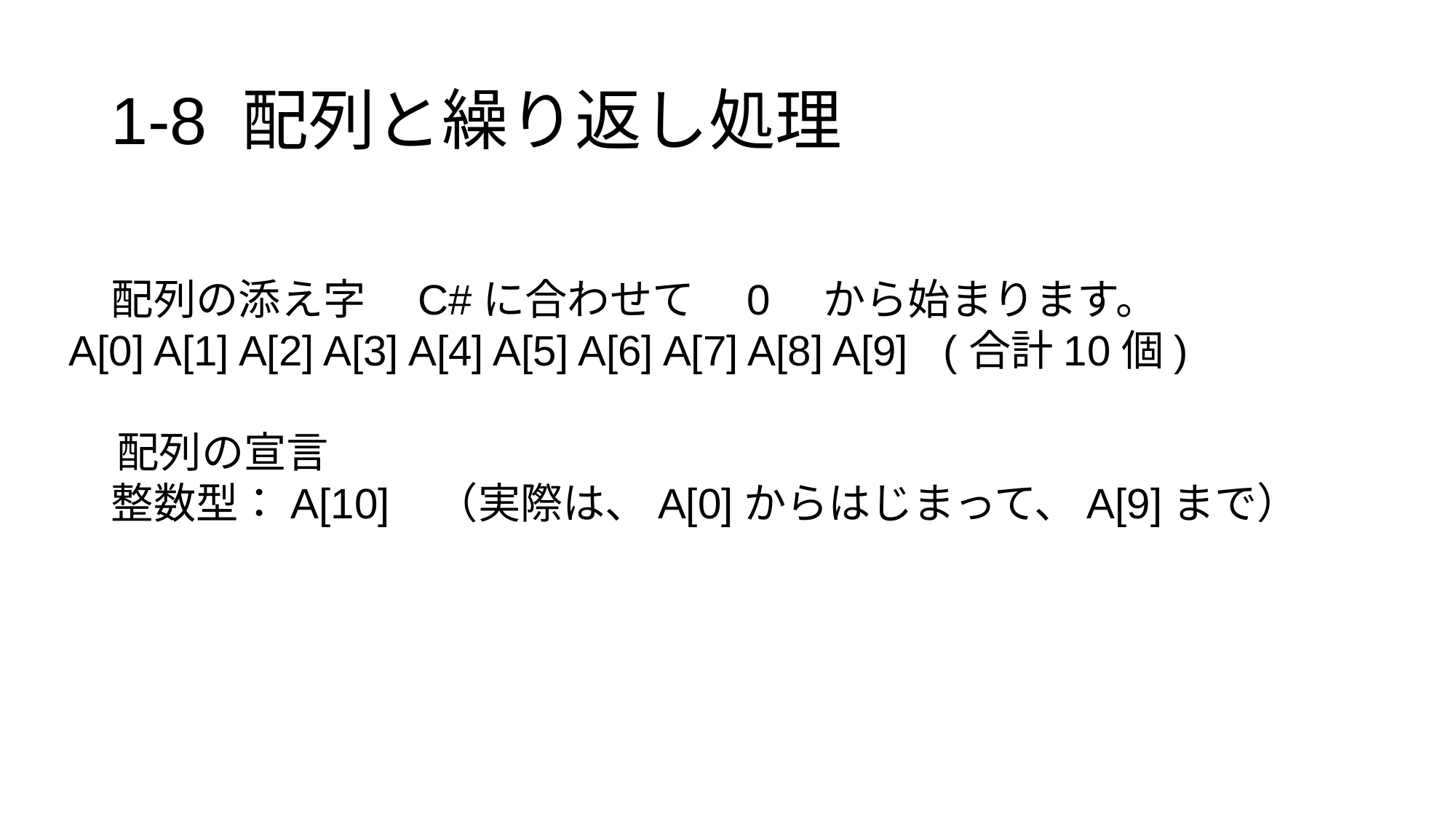

# 1-8 配列と繰り返し処理
　配列の添え字　C#に合わせて　0　から始まります。
A[0] A[1] A[2] A[3] A[4] A[5] A[6] A[7] A[8] A[9]   (合計10個)

    配列の宣言
　整数型：A[10]   （実際は、A[0]からはじまって、A[9]まで）